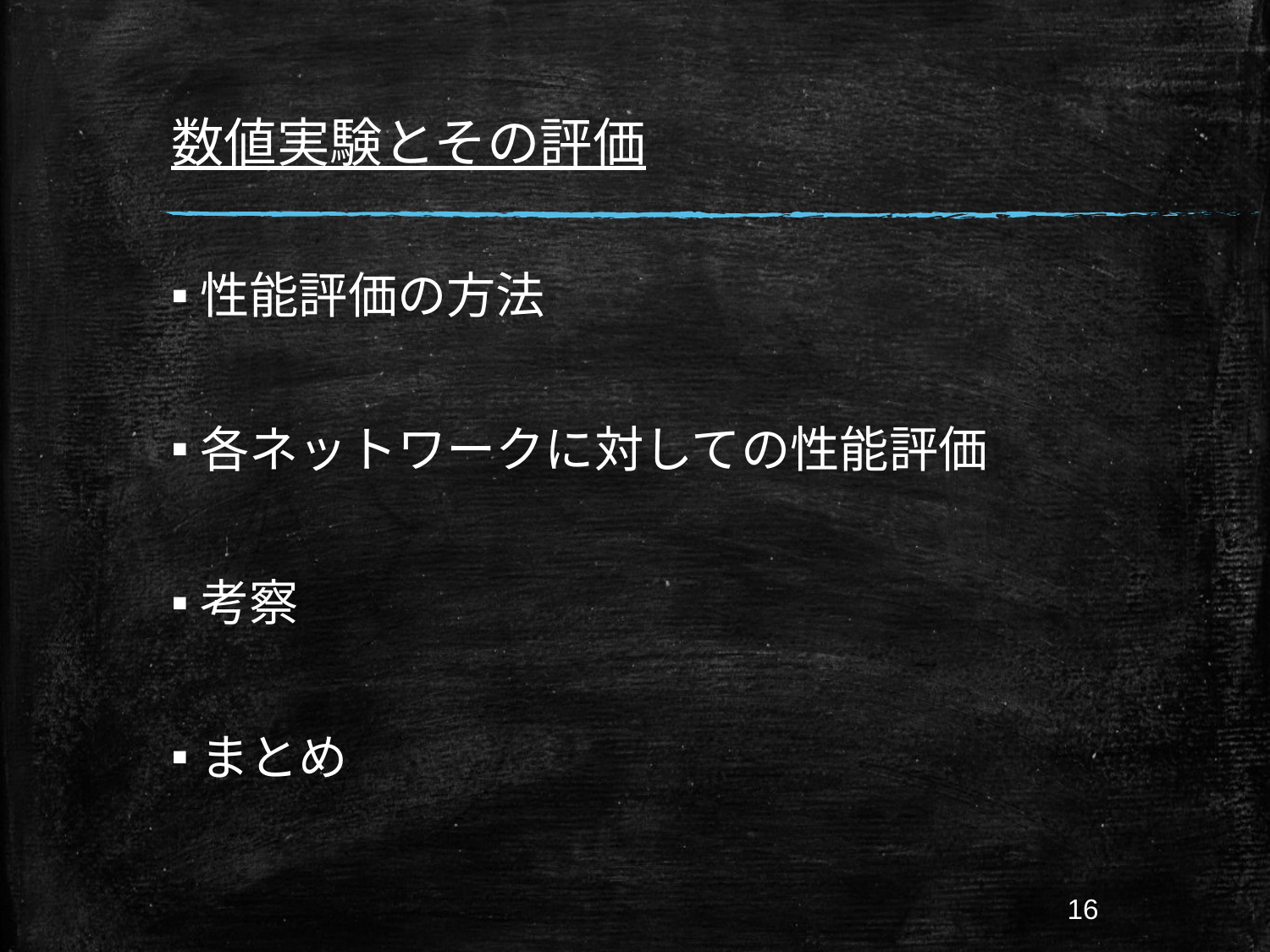

# 数値実験とその評価
性能評価の方法

各ネットワークに対しての性能評価

考察

まとめ

16